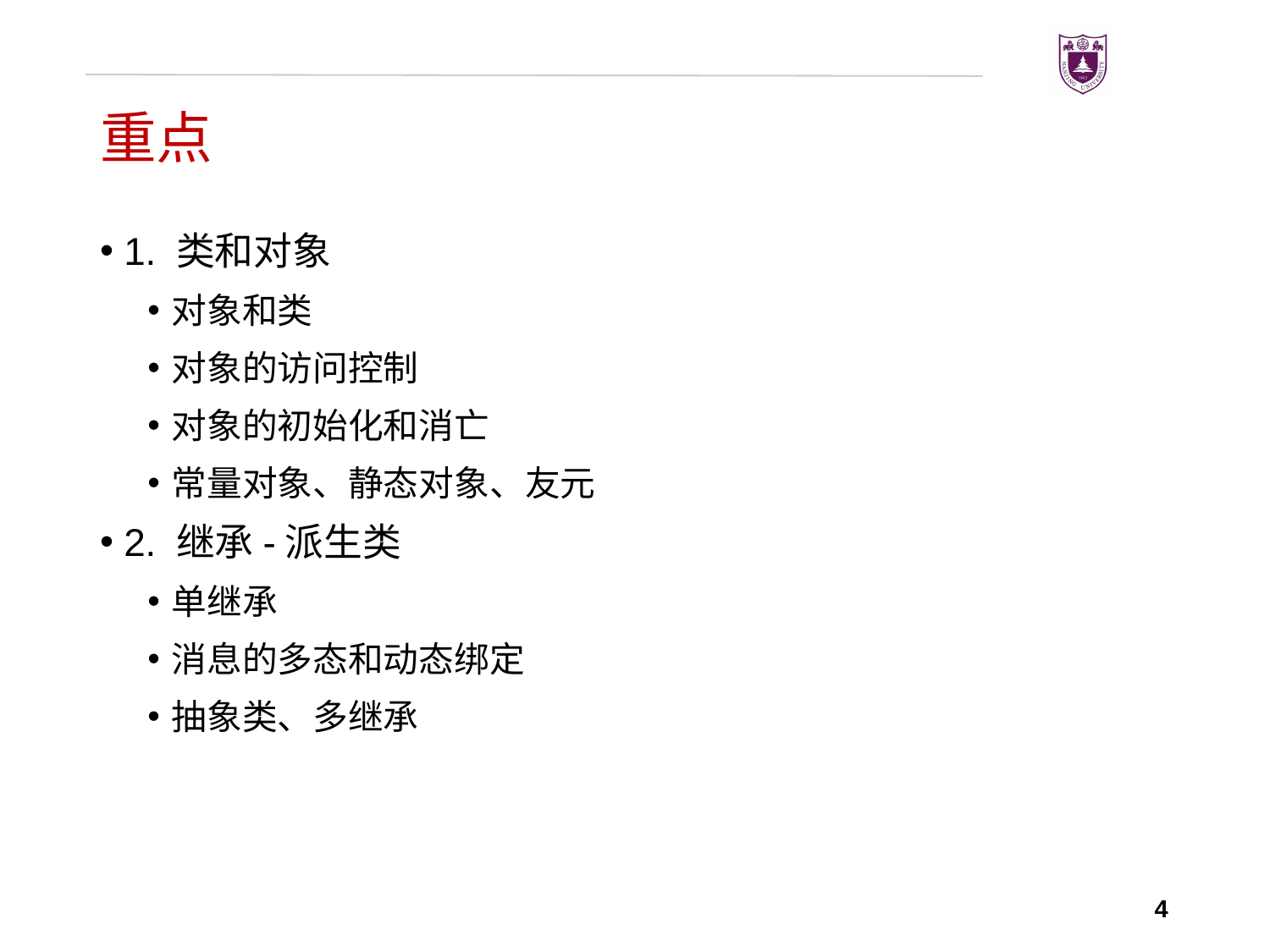

# 重点
1. 类和对象
对象和类
对象的访问控制
对象的初始化和消亡
常量对象、静态对象、友元
2. 继承-派生类
单继承
消息的多态和动态绑定
抽象类、多继承
4